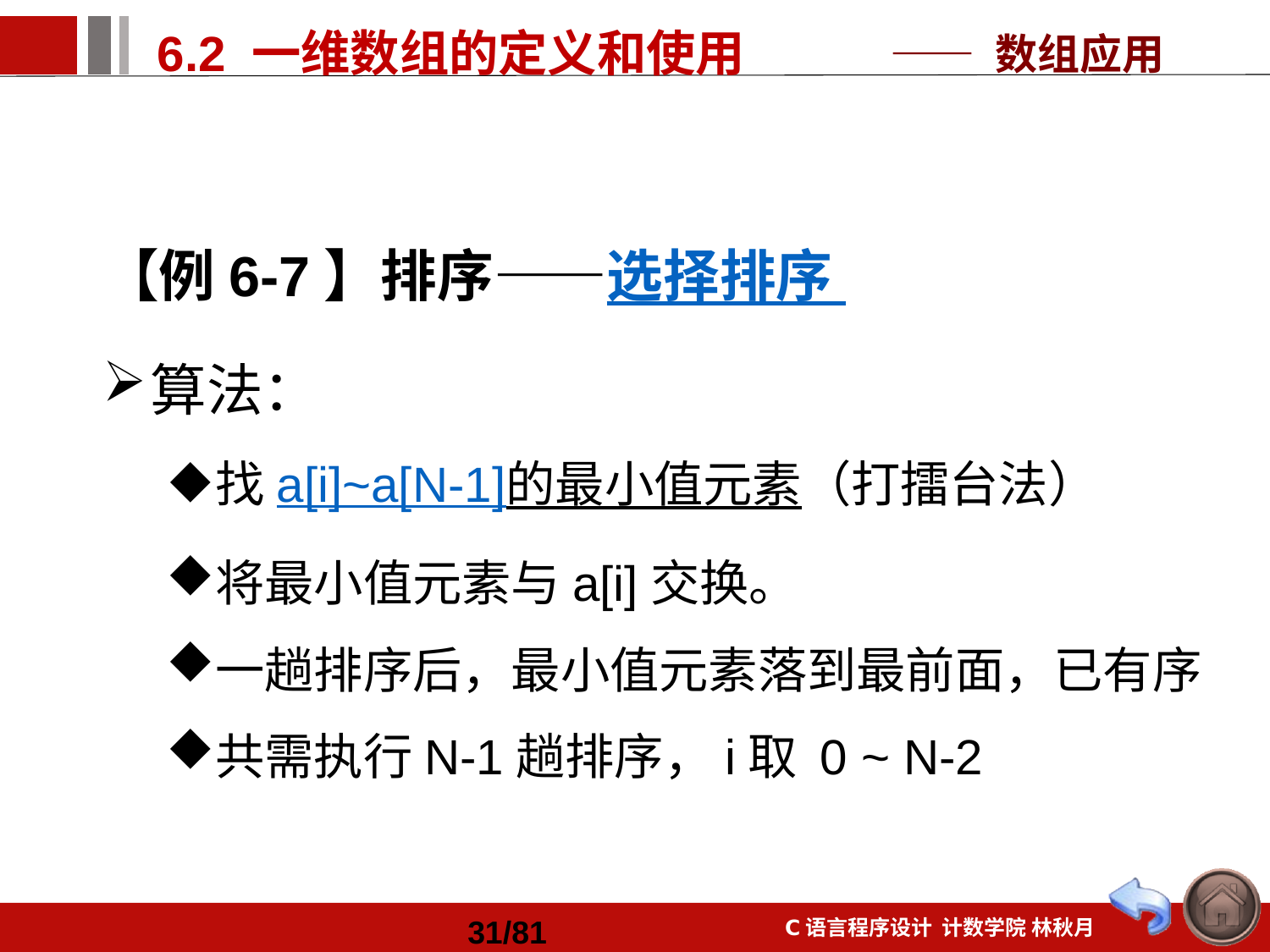

—— 数组应用
【例6-7】排序——选择排序
算法：
找a[i]~a[N-1]的最小值元素（打擂台法）
将最小值元素与a[i]交换。
一趟排序后，最小值元素落到最前面，已有序
共需执行N-1趟排序，i取 0 ~ N-2